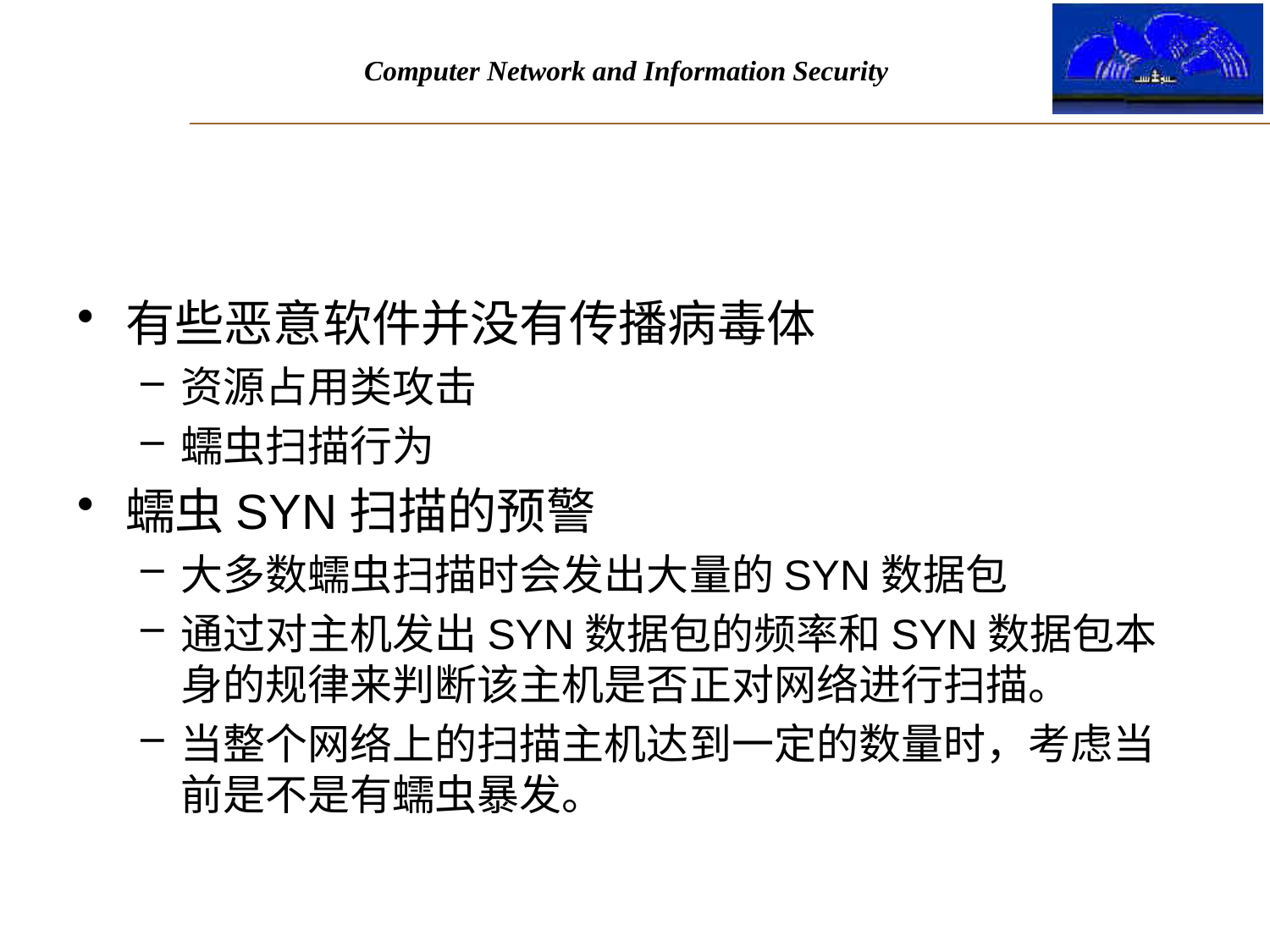

#
有些恶意软件并没有传播病毒体
资源占用类攻击
蠕虫扫描行为
蠕虫SYN扫描的预警
大多数蠕虫扫描时会发出大量的SYN数据包
通过对主机发出SYN数据包的频率和SYN数据包本身的规律来判断该主机是否正对网络进行扫描。
当整个网络上的扫描主机达到一定的数量时，考虑当前是不是有蠕虫暴发。